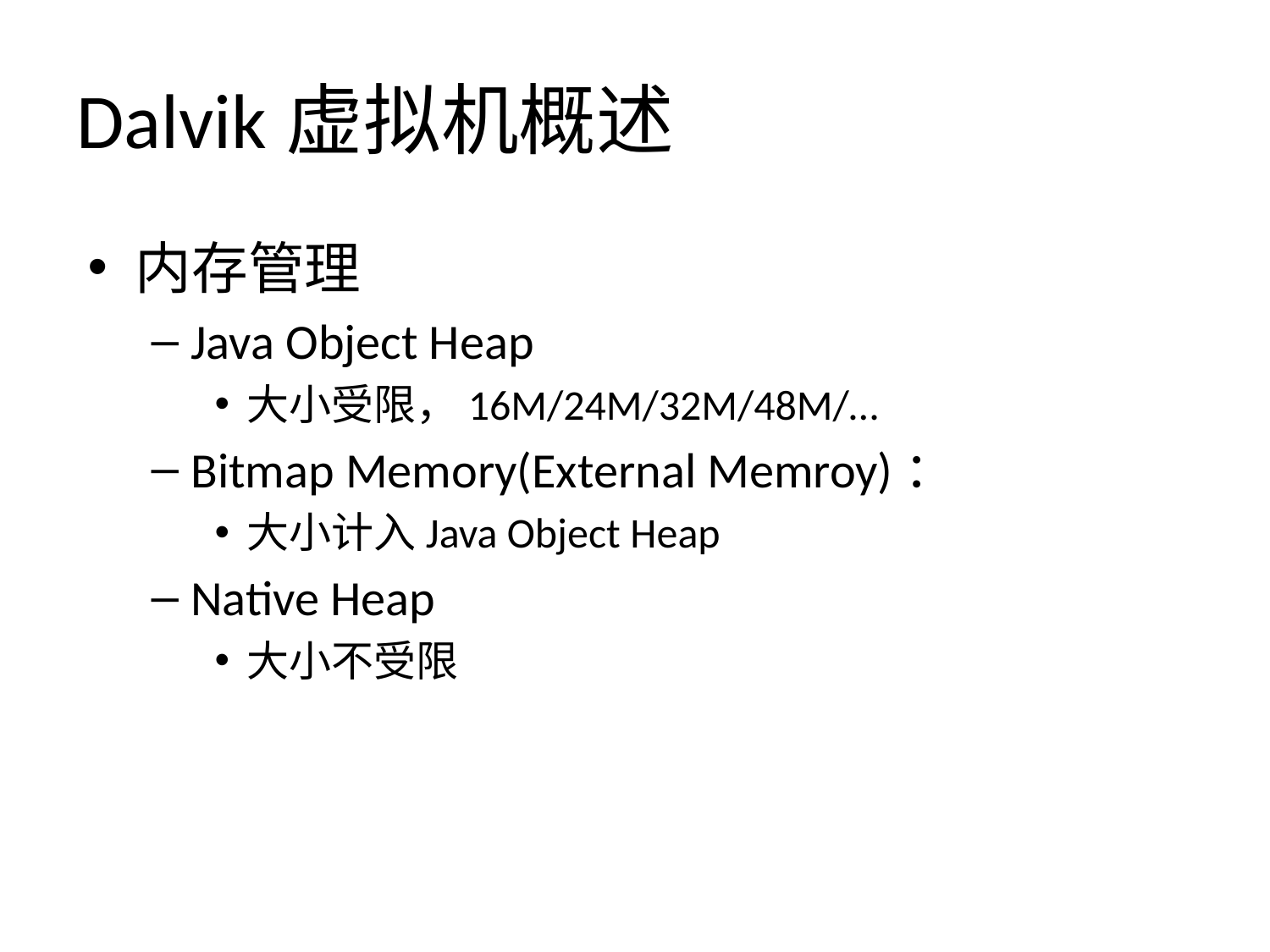

# Dalvik虚拟机概述
内存管理
Java Object Heap
大小受限，16M/24M/32M/48M/…
Bitmap Memory(External Memroy)：
大小计入Java Object Heap
Native Heap
大小不受限